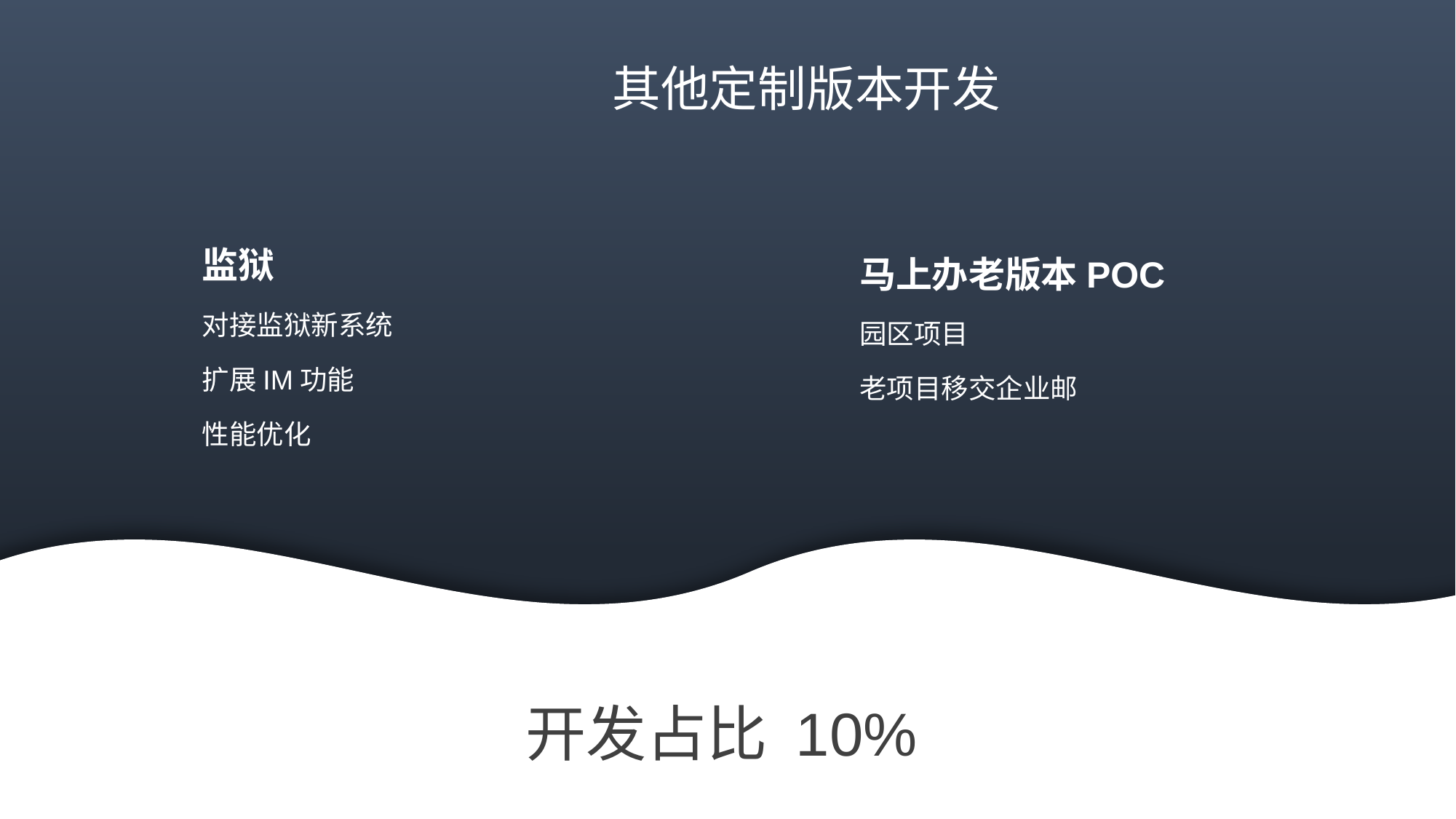

其他定制版本开发
监狱
对接监狱新系统
扩展IM功能
性能优化
马上办老版本POC
园区项目
老项目移交企业邮

开发占比 10%